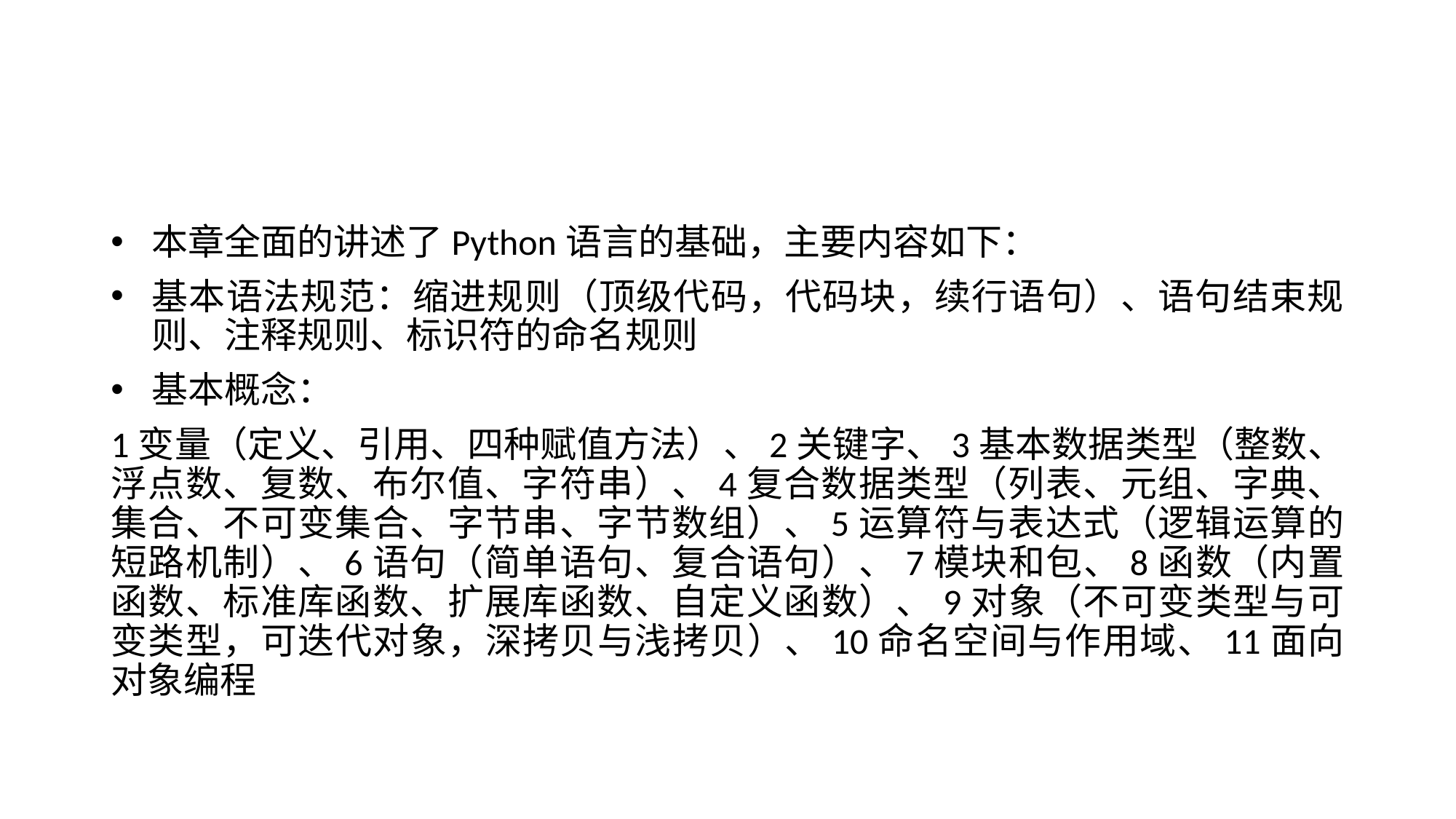

本章全面的讲述了Python语言的基础，主要内容如下：
基本语法规范：缩进规则（顶级代码，代码块，续行语句）、语句结束规则、注释规则、标识符的命名规则
基本概念：
1变量（定义、引用、四种赋值方法）、2关键字、3基本数据类型（整数、浮点数、复数、布尔值、字符串）、4复合数据类型（列表、元组、字典、集合、不可变集合、字节串、字节数组）、5运算符与表达式（逻辑运算的短路机制）、6语句（简单语句、复合语句）、7模块和包、8函数（内置函数、标准库函数、扩展库函数、自定义函数）、9对象（不可变类型与可变类型，可迭代对象，深拷贝与浅拷贝）、10命名空间与作用域、11面向对象编程